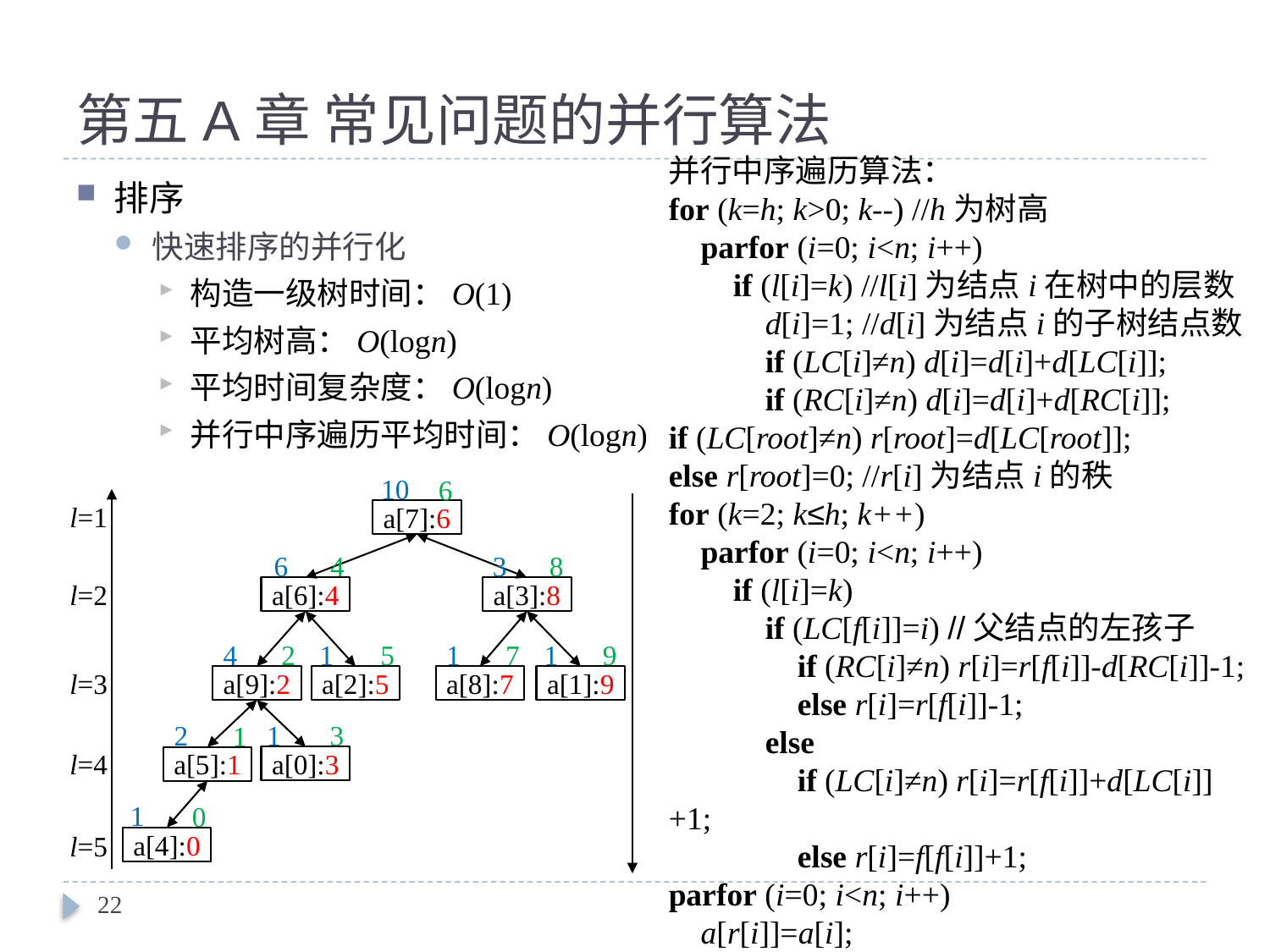

# 第五A章 常见问题的并行算法
并行中序遍历算法：
for (k=h; k>0; k--) //h为树高
    parfor (i=0; i<n; i++)
        if (l[i]=k) //l[i]为结点i在树中的层数
            d[i]=1; //d[i]为结点i的子树结点数
            if (LC[i]≠n) d[i]=d[i]+d[LC[i]];
            if (RC[i]≠n) d[i]=d[i]+d[RC[i]];
if (LC[root]≠n) r[root]=d[LC[root]];
else r[root]=0; //r[i]为结点i的秩
for (k=2; k≤h; k++)
    parfor (i=0; i<n; i++)
        if (l[i]=k)
            if (LC[f[i]]=i) //父结点的左孩子
                if (RC[i]≠n) r[i]=r[f[i]]-d[RC[i]]-1;
                else r[i]=r[f[i]]-1;
            else
                if (LC[i]≠n) r[i]=r[f[i]]+d[LC[i]]+1;
                else r[i]=f[f[i]]+1;
parfor (i=0; i<n; i++)
    a[r[i]]=a[i];
排序
快速排序的并行化
构造一级树时间：O(1)
平均树高：O(logn)
平均时间复杂度：O(logn)
并行中序遍历平均时间：O(logn)
10
6
l=1
a[7]:6
6
4
3
8
l=2
a[6]:4
a[3]:8
7
2
5
1
9
4
1
1
l=3
a[9]:2
a[2]:5
a[8]:7
a[1]:9
1
3
2
1
l=4
a[0]:3
a[5]:1
1
0
l=5
a[4]:0
22